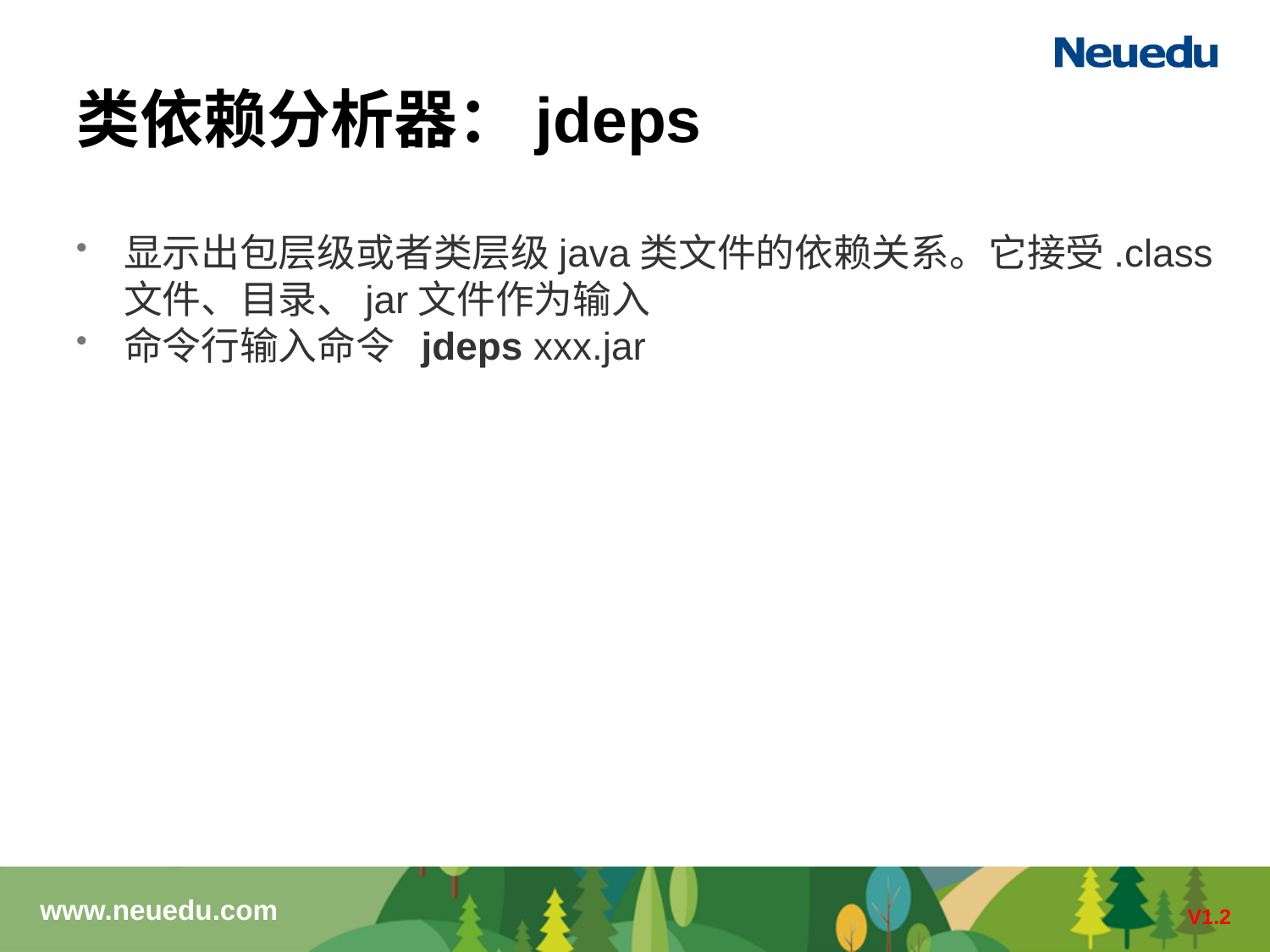

# 类依赖分析器：jdeps
显示出包层级或者类层级java类文件的依赖关系。它接受.class文件、目录、jar文件作为输入
命令行输入命令  jdeps xxx.jar